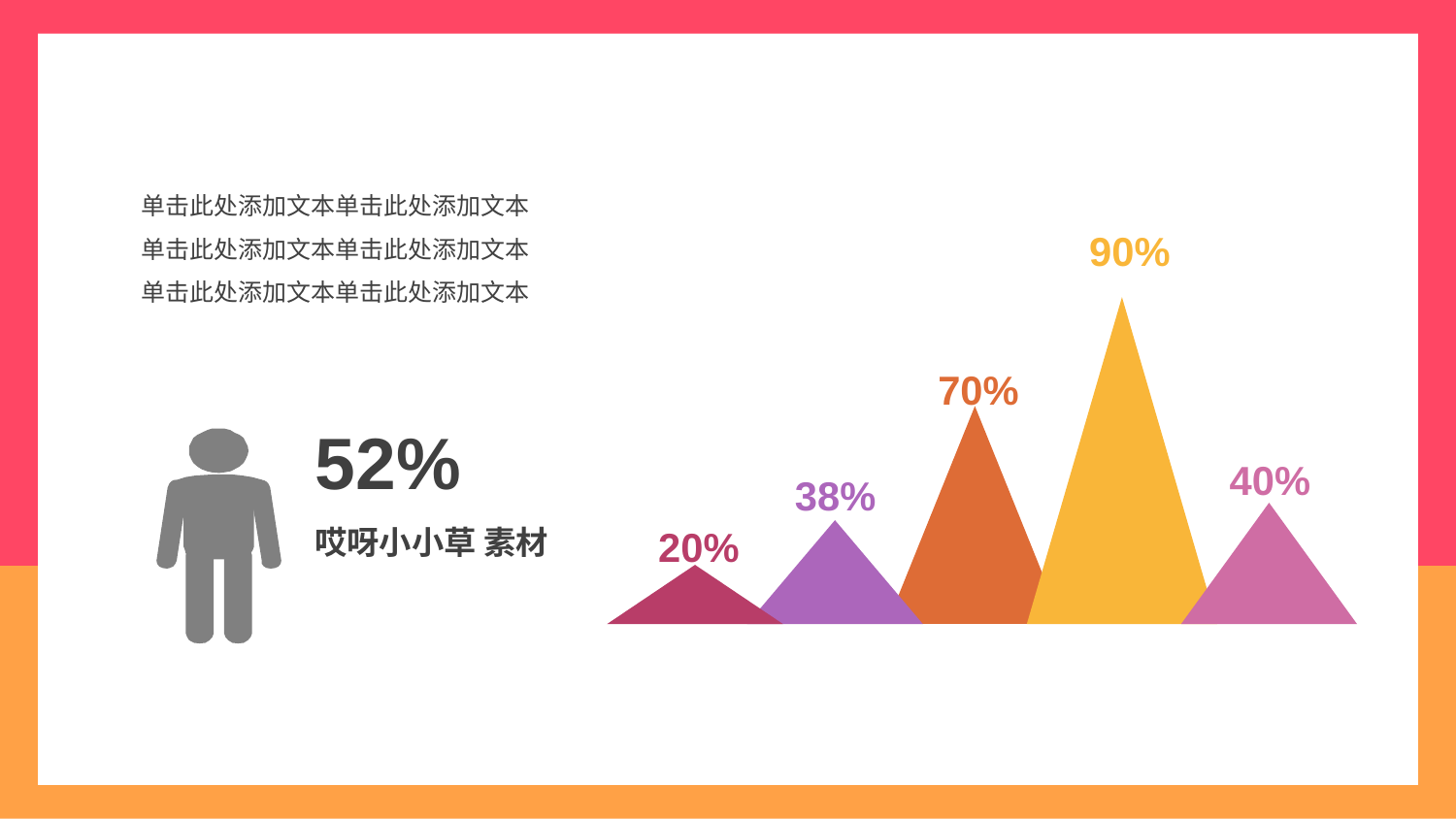

单击此处添加文本单击此处添加文本单击此处添加文本单击此处添加文本单击此处添加文本单击此处添加文本
90%

70%

52%

40%
38%

20%
哎呀小小草 素材